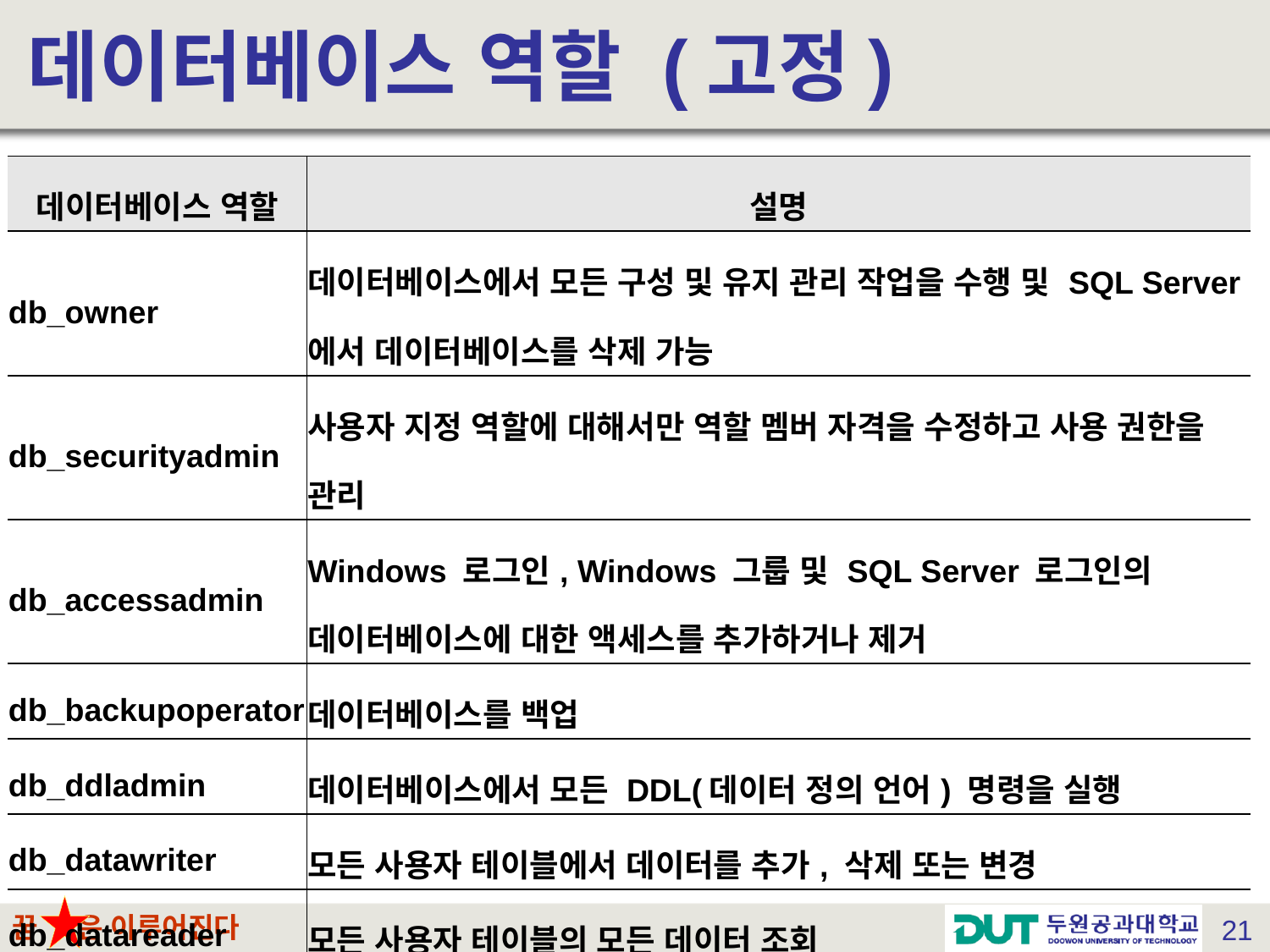

# 데이터베이스 역할 (고정)
| 데이터베이스 역할 | 설명 |
| --- | --- |
| db\_owner | 데이터베이스에서 모든 구성 및 유지 관리 작업을 수행 및 SQL Server에서 데이터베이스를 삭제 가능 |
| db\_securityadmin | 사용자 지정 역할에 대해서만 역할 멤버 자격을 수정하고 사용 권한을 관리 |
| db\_accessadmin | Windows 로그인, Windows 그룹 및 SQL Server 로그인의 데이터베이스에 대한 액세스를 추가하거나 제거 |
| db\_backupoperator | 데이터베이스를 백업 |
| db\_ddladmin | 데이터베이스에서 모든 DDL(데이터 정의 언어) 명령을 실행 |
| db\_datawriter | 모든 사용자 테이블에서 데이터를 추가, 삭제 또는 변경 |
| db\_datareader | 모든 사용자 테이블의 모든 데이터 조회 |
| db\_denydatawriter | 사용자 테이블에 있는 데이터를 추가, 수정 또는 삭제 거부 |
| db\_denydatareader | 사용자 테이블의 데이터 조회 거부 |